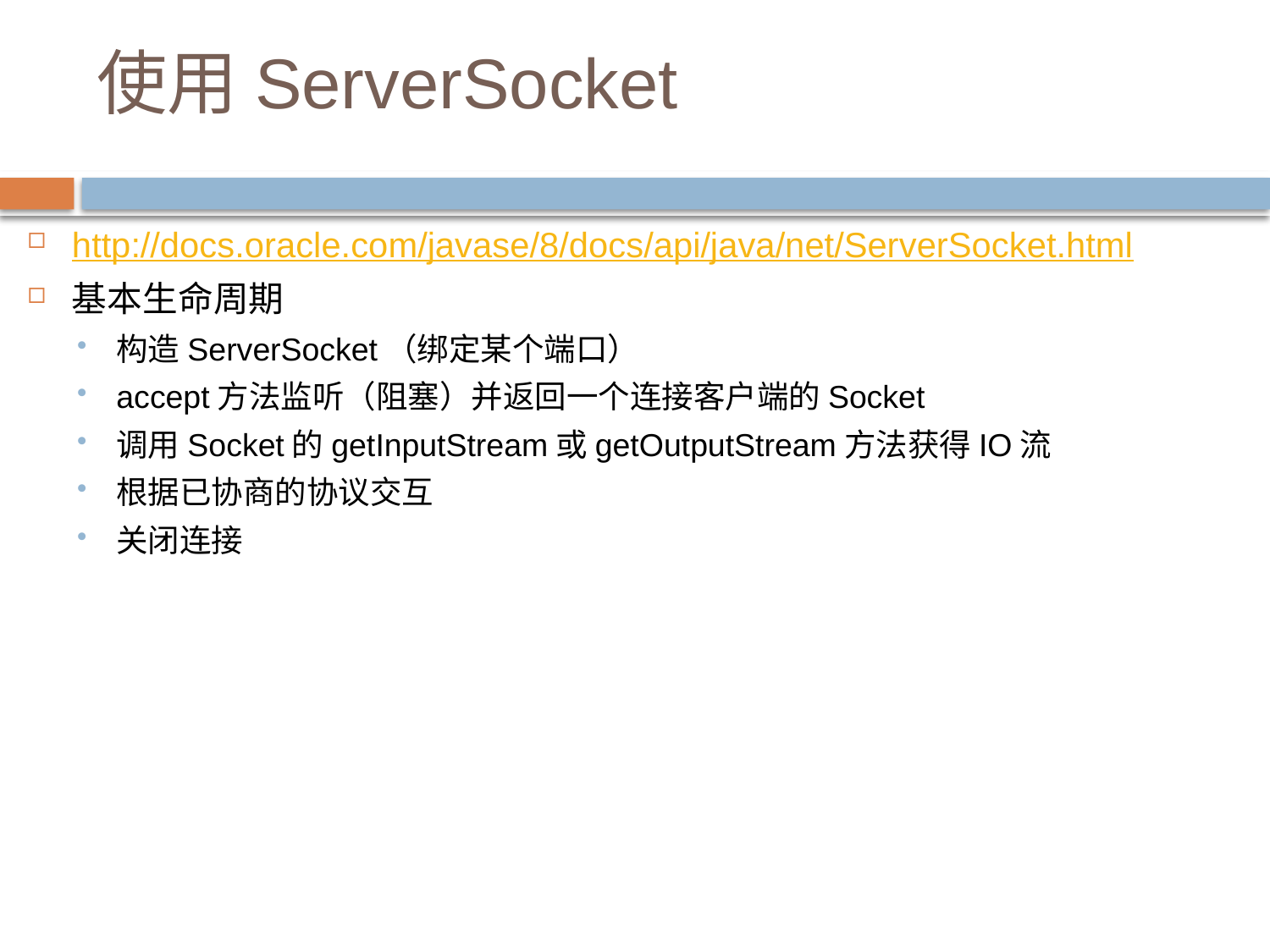

# 使用ServerSocket
http://docs.oracle.com/javase/8/docs/api/java/net/ServerSocket.html
基本生命周期
构造ServerSocket（绑定某个端口）
accept方法监听（阻塞）并返回一个连接客户端的Socket
调用Socket的getInputStream或getOutputStream方法获得IO流
根据已协商的协议交互
关闭连接